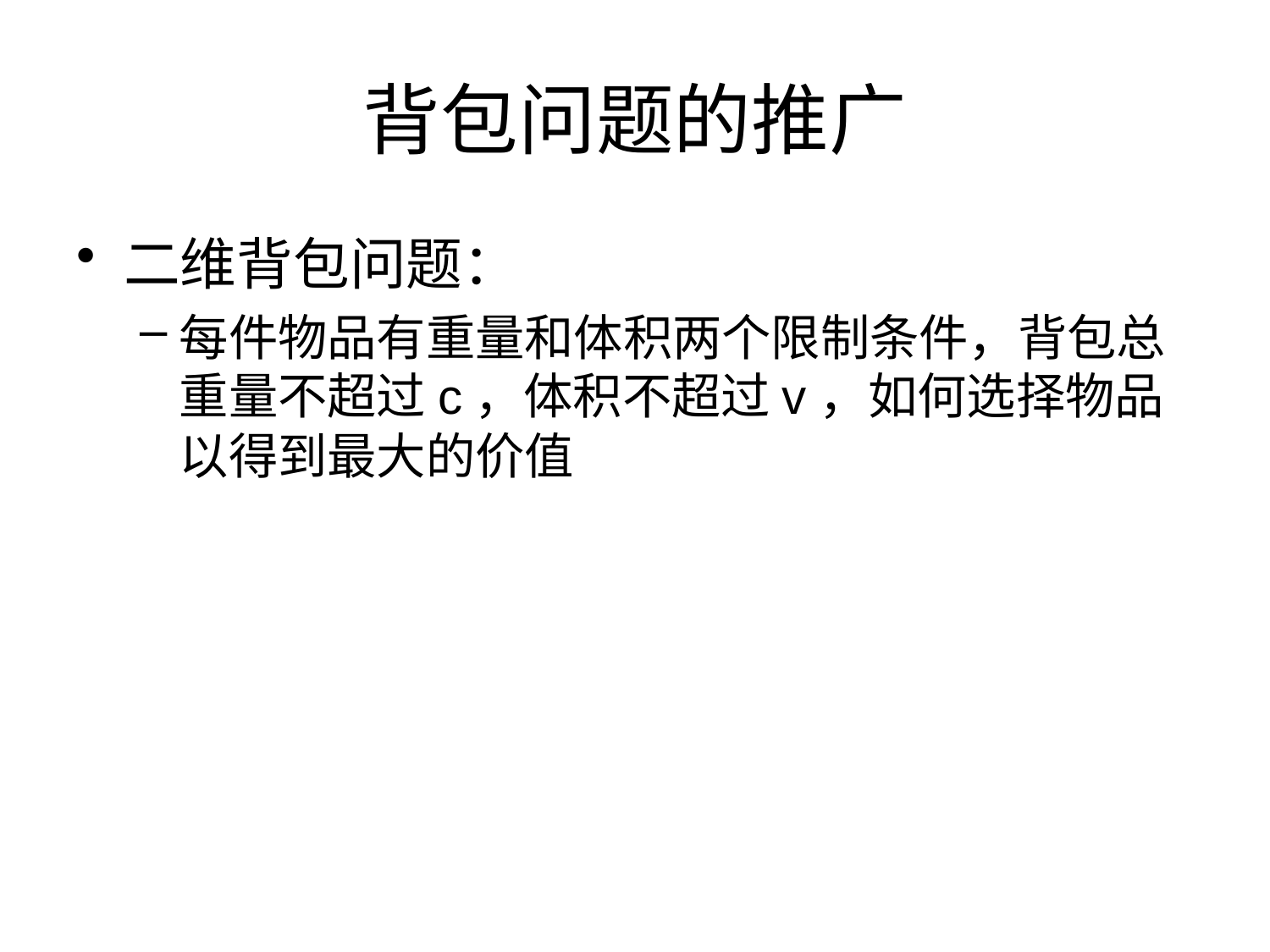

# 背包问题的推广
二维背包问题：
每件物品有重量和体积两个限制条件，背包总重量不超过c，体积不超过v，如何选择物品以得到最大的价值